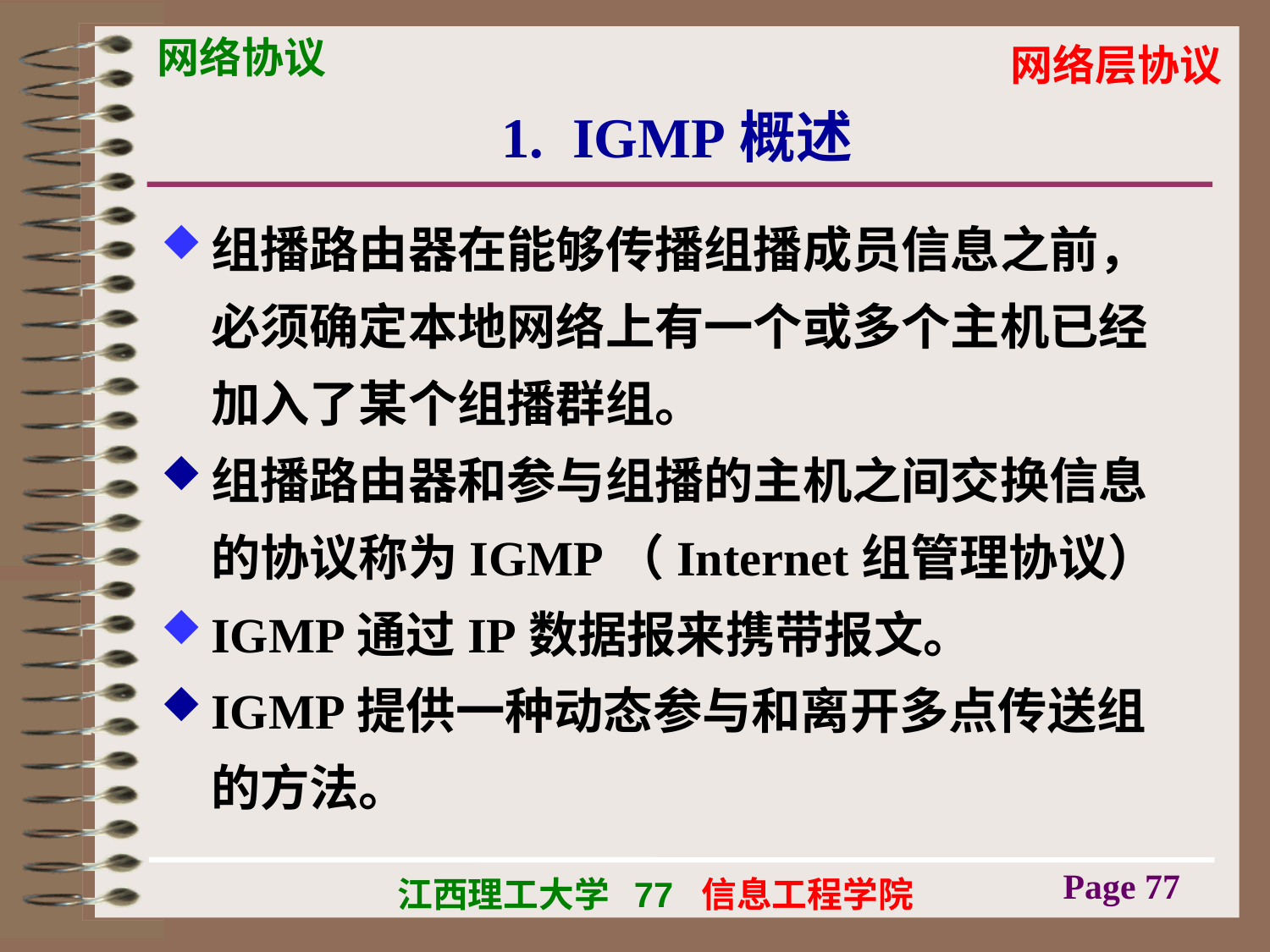

# 1.  IGMP概述
组播路由器在能够传播组播成员信息之前，必须确定本地网络上有一个或多个主机已经加入了某个组播群组。
组播路由器和参与组播的主机之间交换信息的协议称为IGMP（Internet组管理协议）
IGMP通过IP数据报来携带报文。
IGMP提供一种动态参与和离开多点传送组的方法。
Page 77